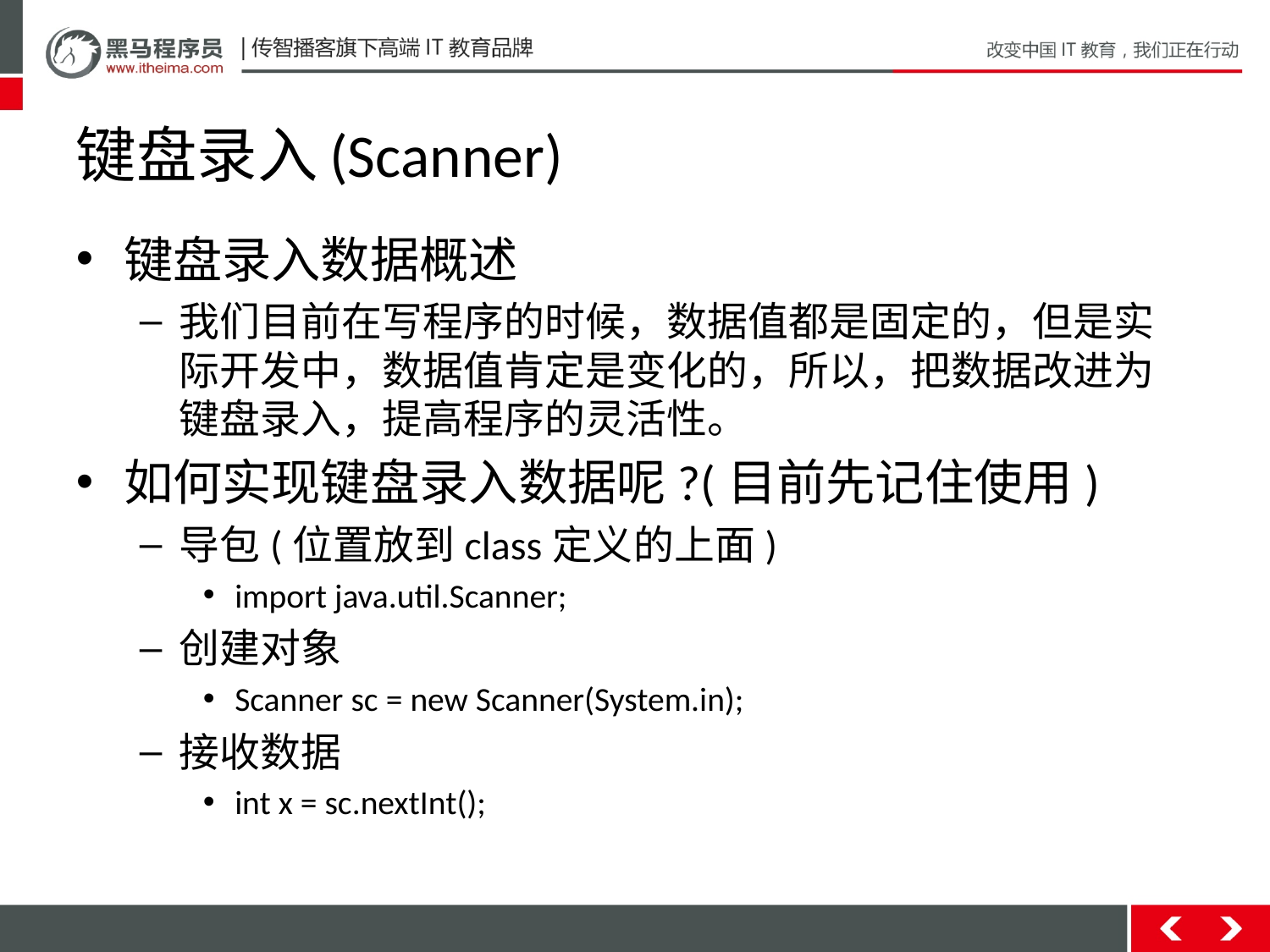

# 键盘录入(Scanner)
键盘录入数据概述
我们目前在写程序的时候，数据值都是固定的，但是实际开发中，数据值肯定是变化的，所以，把数据改进为键盘录入，提高程序的灵活性。
如何实现键盘录入数据呢?(目前先记住使用)
导包(位置放到class定义的上面)
import java.util.Scanner;
创建对象
Scanner sc = new Scanner(System.in);
接收数据
int x = sc.nextInt();